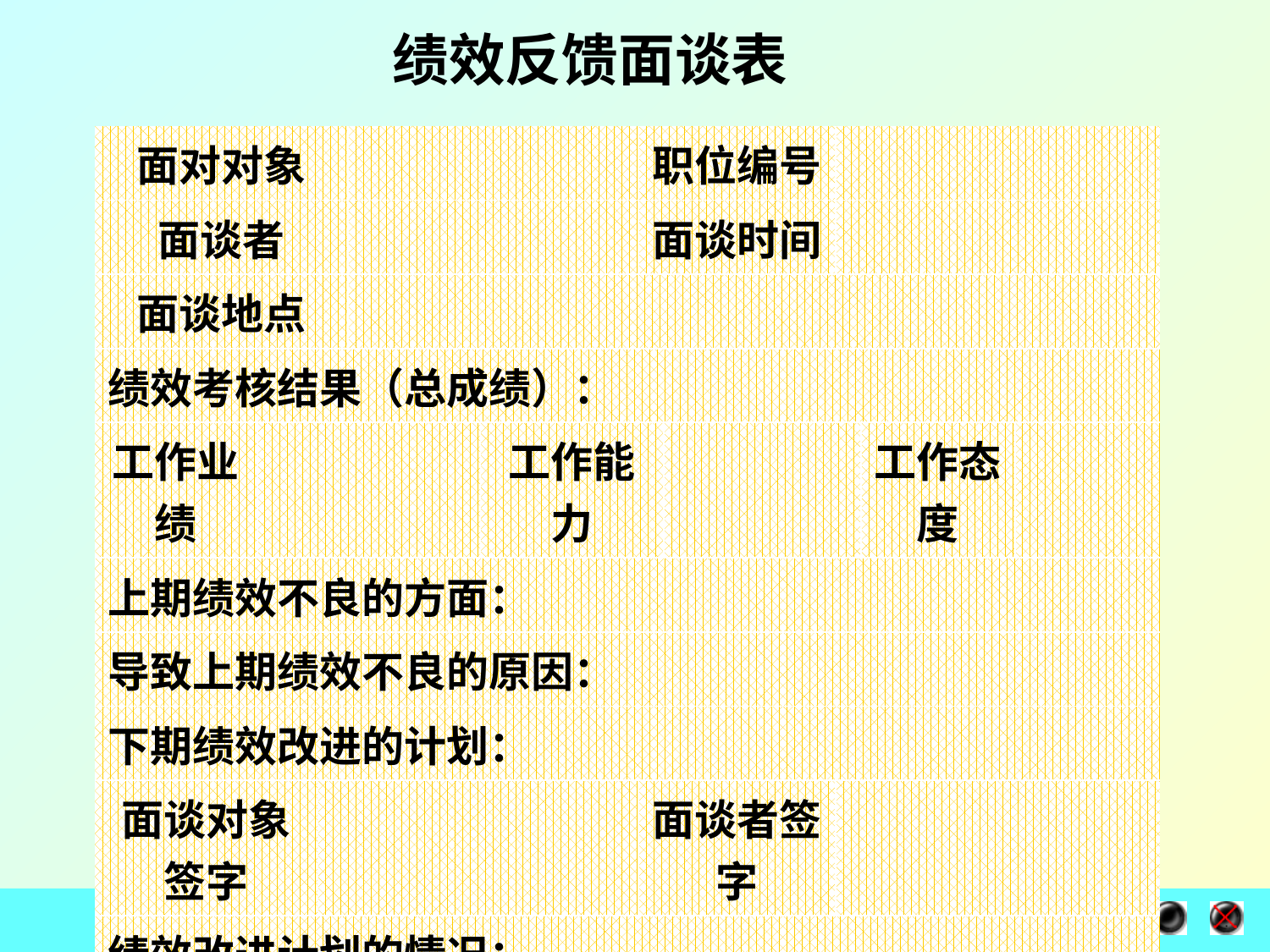

绩效反馈面谈表
| 面对对象 |  |  |  |  |  | 职位编号 |  |  |  |  |  |  |
| --- | --- | --- | --- | --- | --- | --- | --- | --- | --- | --- | --- | --- |
| 面谈者 |  |  |  |  |  | 面谈时间 |  |  |  |  |  |  |
| 面谈地点 |  |  |  |  |  |  |  |  |  |  |  |  |
| 绩效考核结果（总成绩）： |  |  |  |  |  |  |  |  |  |  |  |  |
| 工作业绩 |  |  |  |  | 工作能力 |  |  |  |  | 工作态度 |  |  |
| 上期绩效不良的方面： |  |  |  |  |  |  |  |  |  |  |  |  |
| 导致上期绩效不良的原因： |  |  |  |  |  |  |  |  |  |  |  |  |
| 下期绩效改进的计划： |  |  |  |  |  |  |  |  |  |  |  |  |
| 面谈对象签字 |  |  |  |  |  | 面谈者签字 |  |  |  |  |  |  |
| 绩效改进计划的情况： |  |  |  |  |  |  |  |  |  |  |  |  |
| 记录者签字 |  |  |  |  |  |  |  | 时间 |  |  |  |  |
wangchenggang